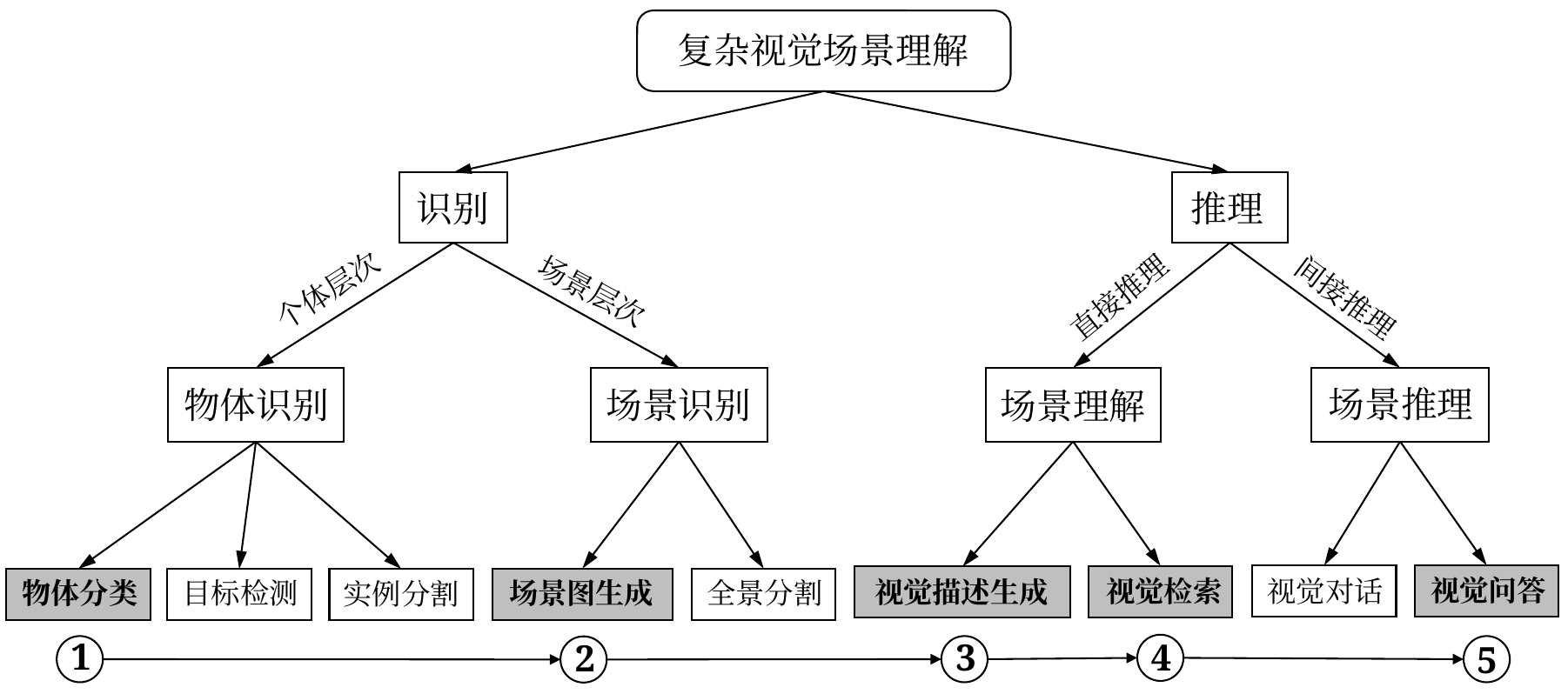

复杂视觉场景理解

识别

推理
个体层次
场景层次
直接推理
间接推理

场景识别

场景理解

场景推理

物体识别

视觉问答

视觉对话

视觉检索

视觉描述生成
场景图生成

全景分割

物体分类

实例分割
目标检测

1

3

4

2

5